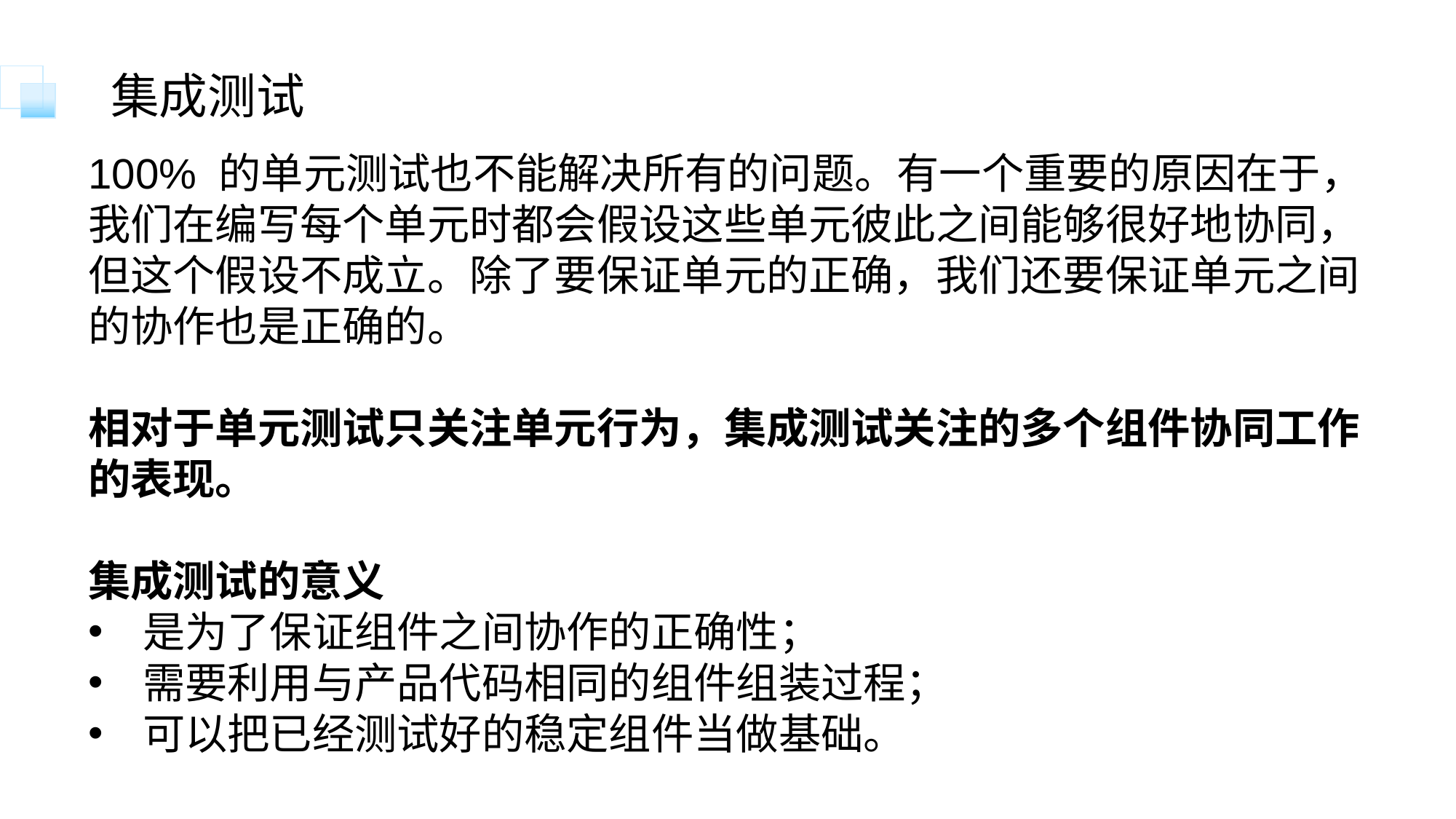

# 集成测试
100% 的单元测试也不能解决所有的问题。有一个重要的原因在于，我们在编写每个单元时都会假设这些单元彼此之间能够很好地协同，但这个假设不成立。除了要保证单元的正确，我们还要保证单元之间的协作也是正确的。

相对于单元测试只关注单元行为，集成测试关注的多个组件协同工作的表现。

集成测试的意义
是为了保证组件之间协作的正确性；
需要利用与产品代码相同的组件组装过程；
可以把已经测试好的稳定组件当做基础。